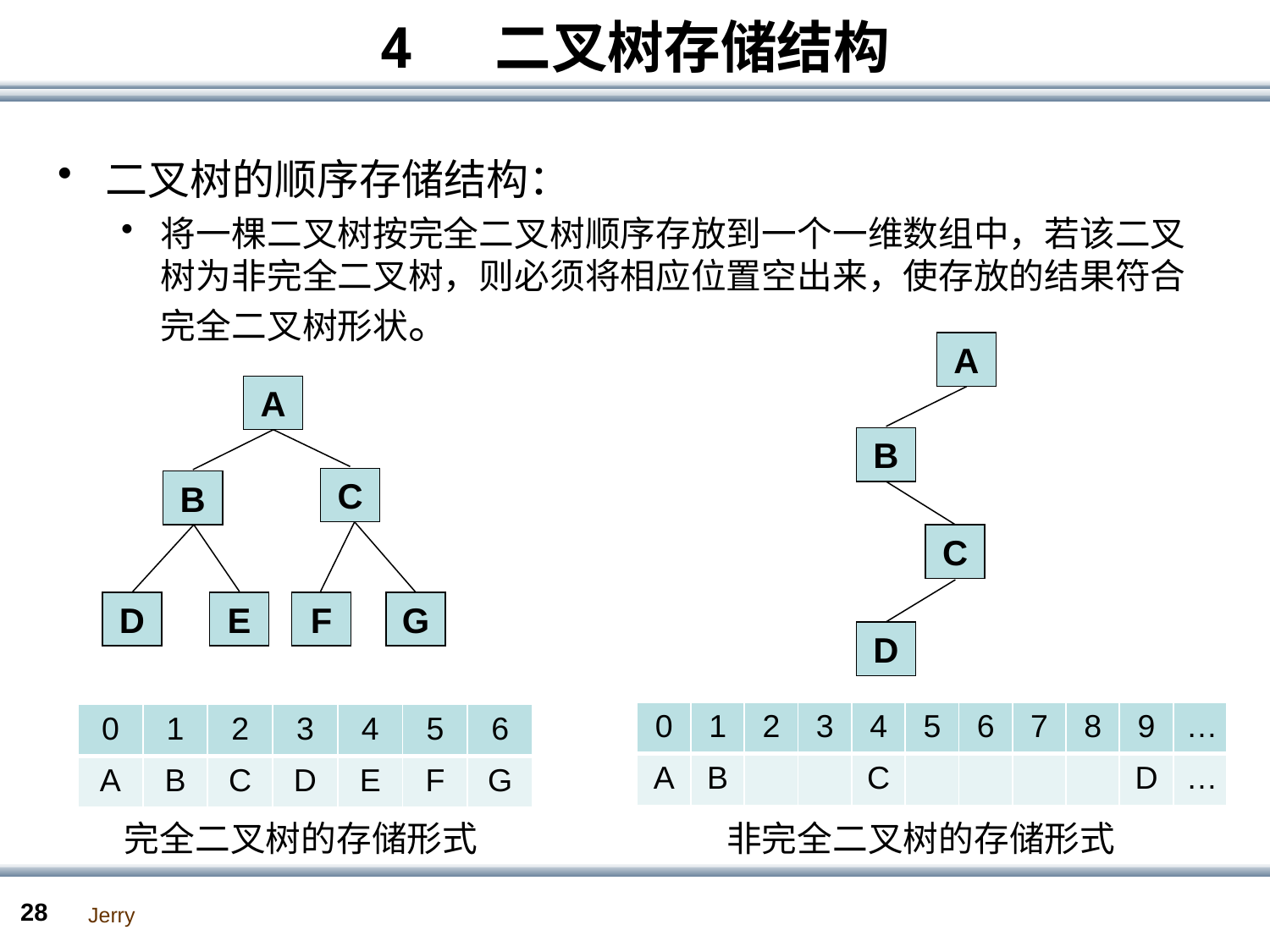

# 4  二叉树存储结构
二叉树的顺序存储结构：
将一棵二叉树按完全二叉树顺序存放到一个一维数组中，若该二叉树为非完全二叉树，则必须将相应位置空出来，使存放的结果符合完全二叉树形状。
A
A

B

C
B

C

D
E
F
G
D
| 0 | 1 | 2 | 3 | 4 | 5 | 6 | 7 | 8 | 9 | … |
| --- | --- | --- | --- | --- | --- | --- | --- | --- | --- | --- |
| A | B |  |  | C |  |  |  |  | D | … |
| 0 | 1 | 2 | 3 | 4 | 5 | 6 |
| --- | --- | --- | --- | --- | --- | --- |
| A | B | C | D | E | F | G |
完全二叉树的存储形式
非完全二叉树的存储形式